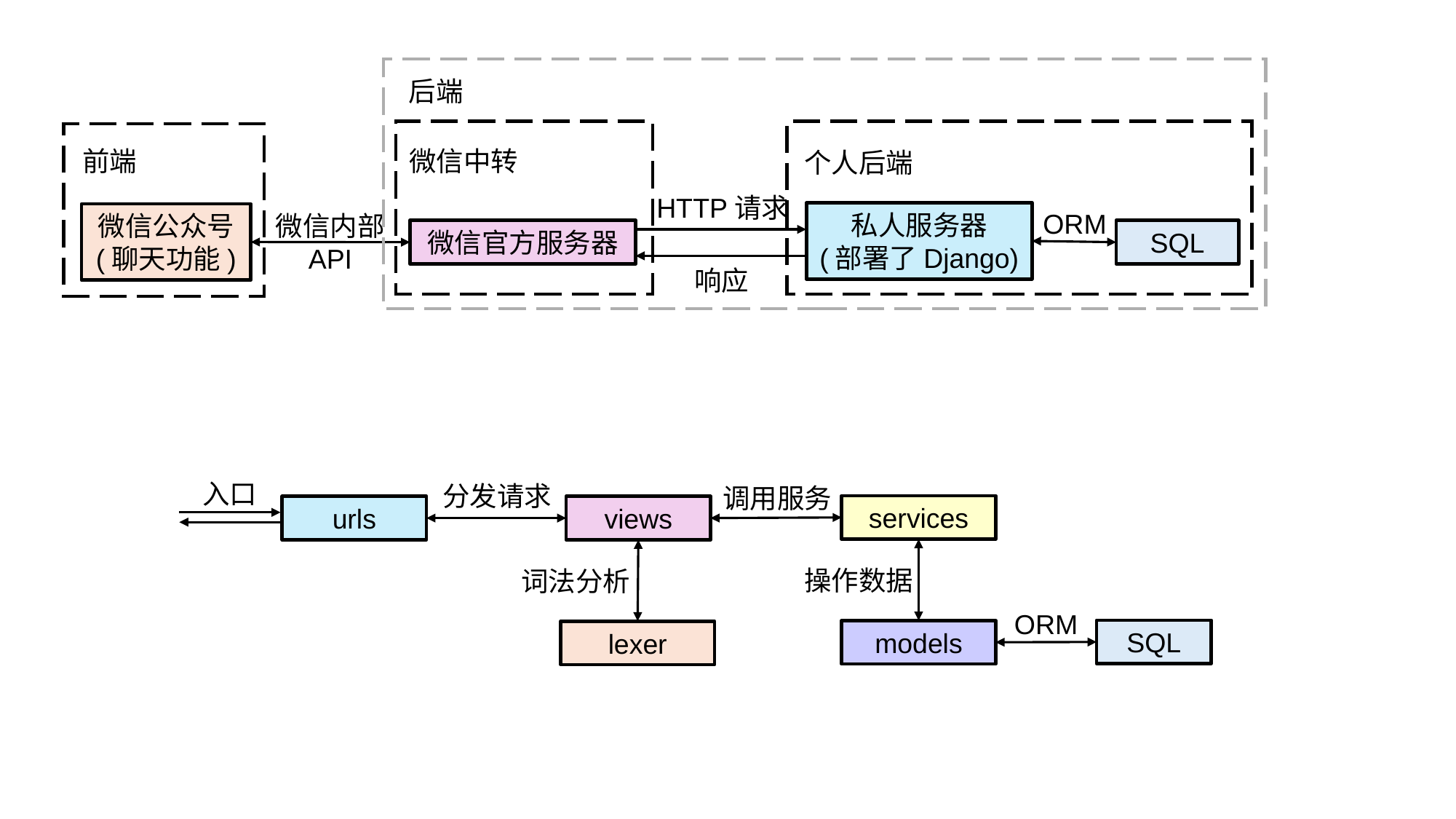

后端

微信中转
前端
个人后端
HTTP请求
ORM
私人服务器
(部署了Django)
微信内部
API
微信公众号
(聊天功能)
微信官方服务器
SQL
响应
入口
分发请求
调用服务
services
urls
views
操作数据
词法分析
ORM
SQL
models
lexer